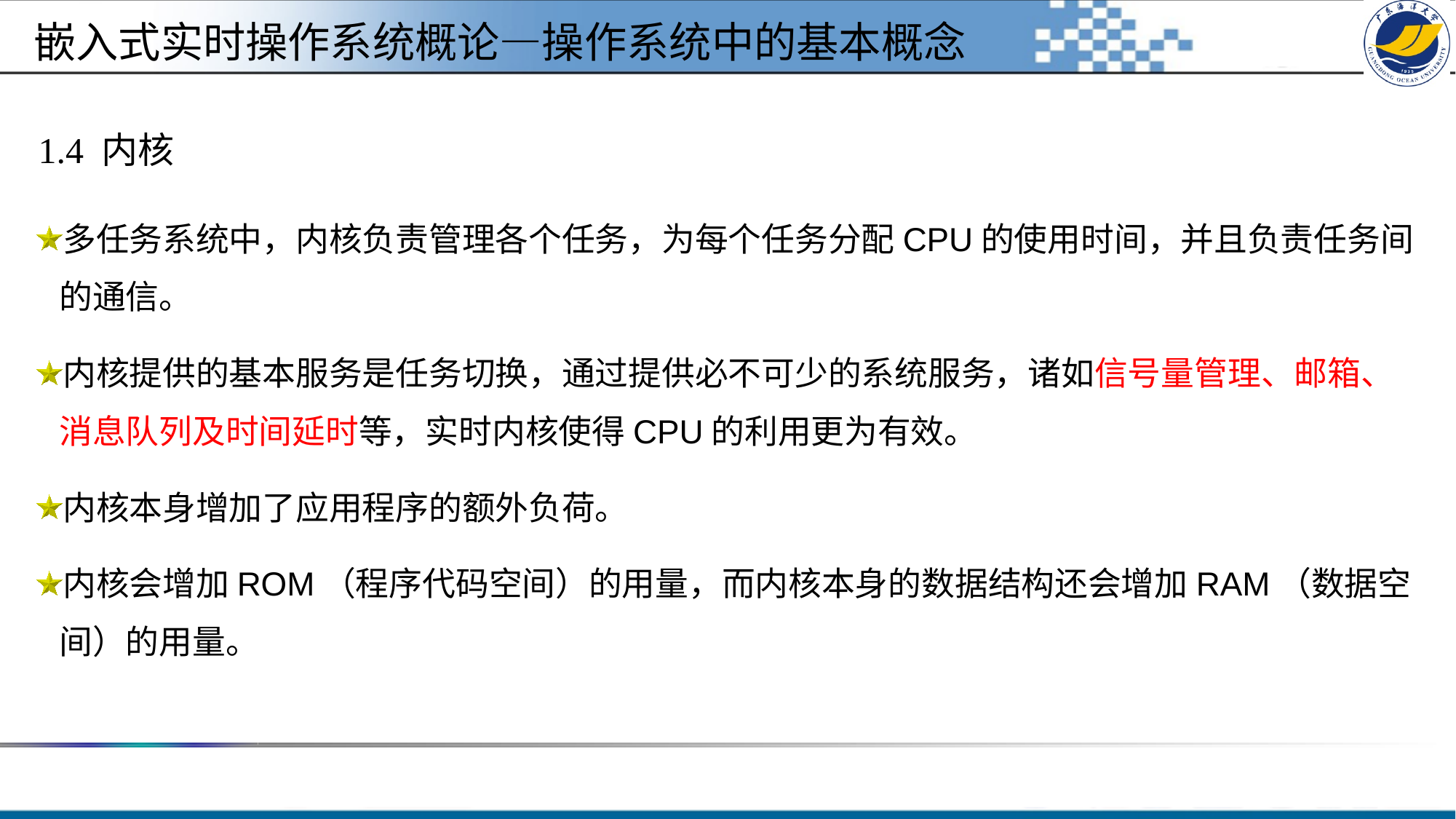

嵌入式实时操作系统概论—操作系统中的基本概念
 1.4 内核
多任务系统中，内核负责管理各个任务，为每个任务分配CPU的使用时间，并且负责任务间的通信。
内核提供的基本服务是任务切换，通过提供必不可少的系统服务，诸如信号量管理、邮箱、消息队列及时间延时等，实时内核使得CPU的利用更为有效。
内核本身增加了应用程序的额外负荷。
内核会增加ROM（程序代码空间）的用量，而内核本身的数据结构还会增加RAM（数据空间）的用量。

9